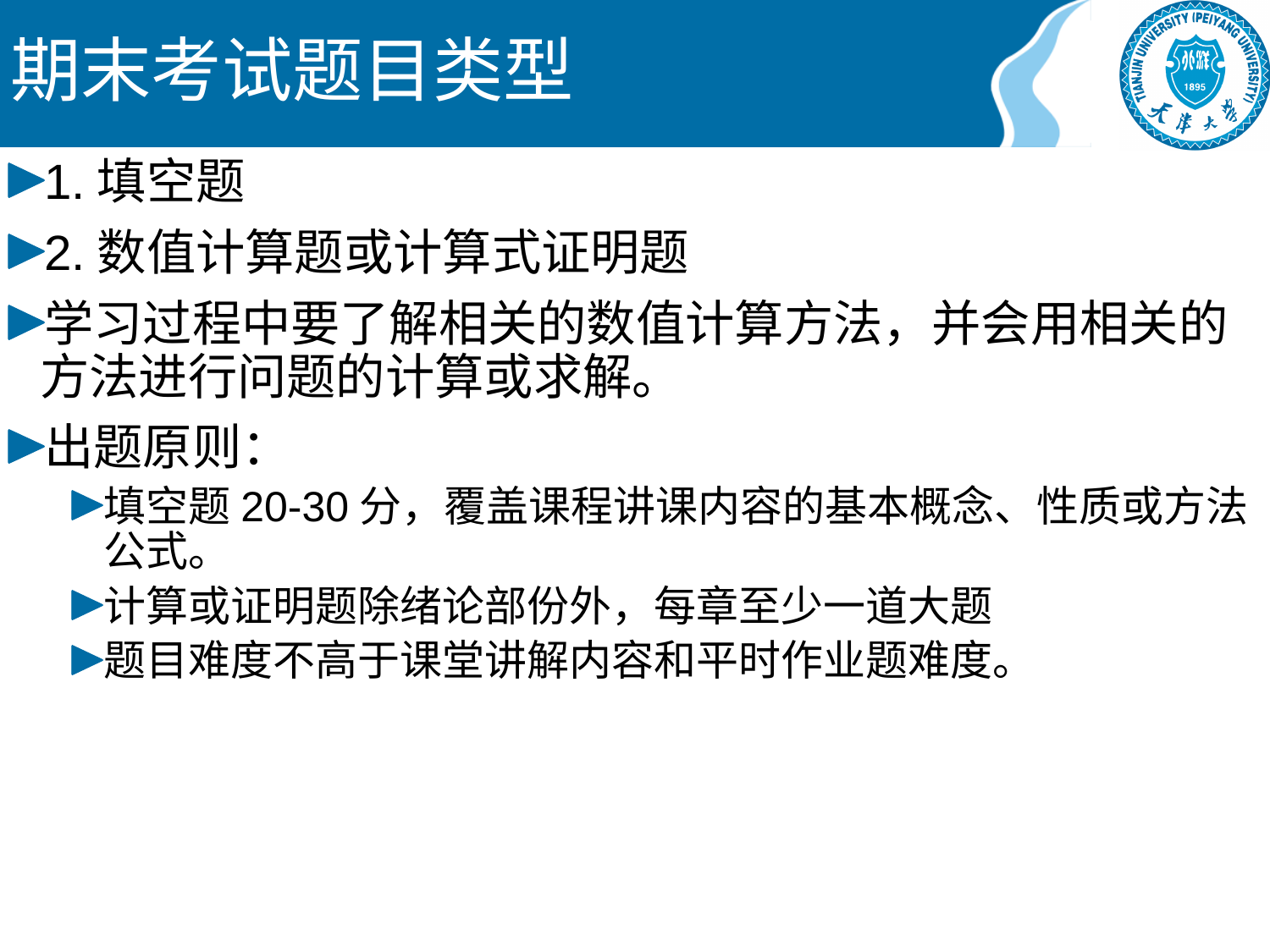

# 期末考试题目类型
1.填空题
2.数值计算题或计算式证明题
学习过程中要了解相关的数值计算方法，并会用相关的方法进行问题的计算或求解。
出题原则：
填空题20-30分，覆盖课程讲课内容的基本概念、性质或方法公式。
计算或证明题除绪论部份外，每章至少一道大题
题目难度不高于课堂讲解内容和平时作业题难度。